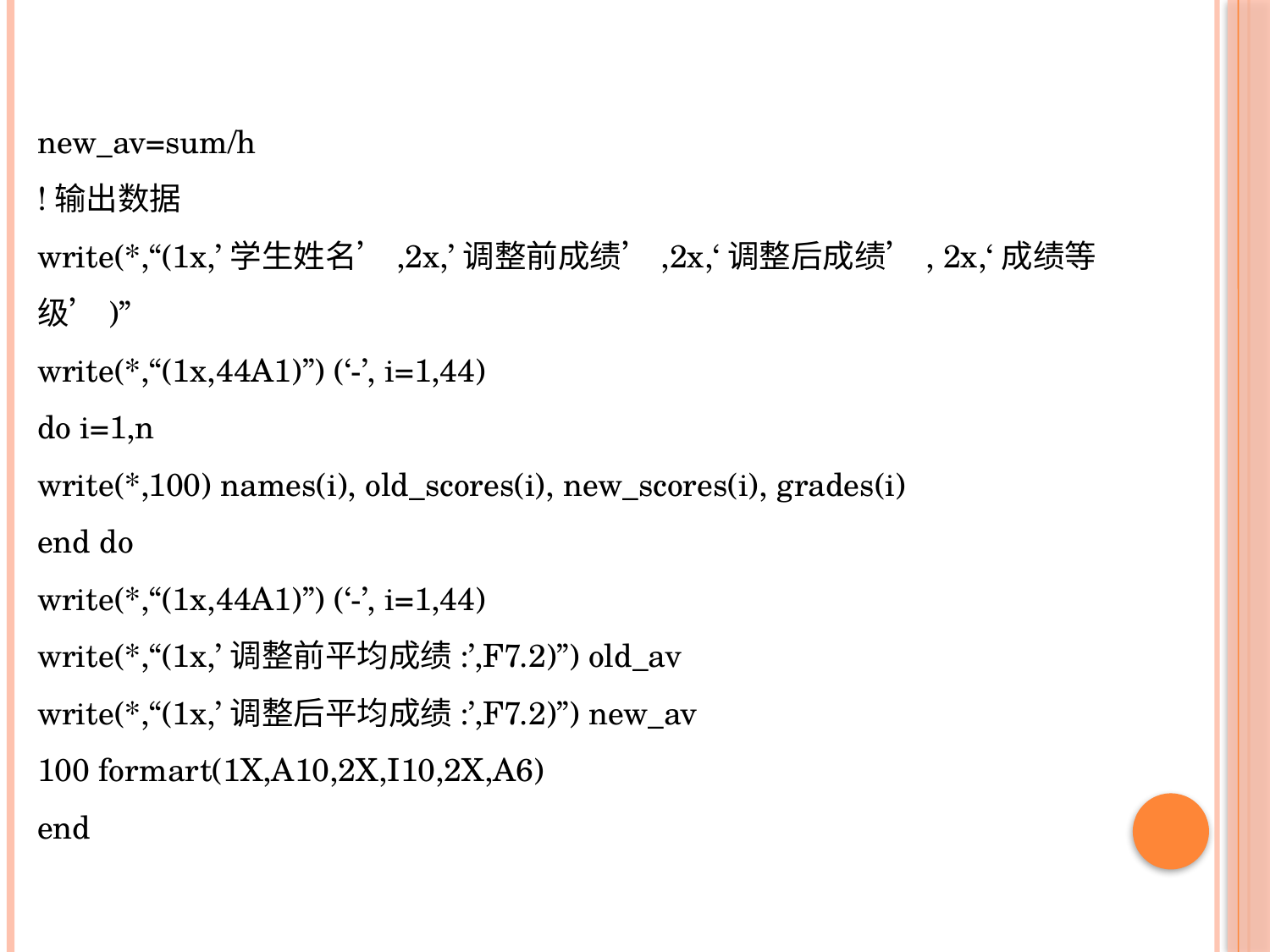

new_av=sum/h
!输出数据
write(*,“(1x,’学生姓名’,2x,’调整前成绩’,2x,‘调整后成绩’, 2x,‘成绩等级’)”
write(*,“(1x,44A1)”) (‘-’, i=1,44)
do i=1,n
write(*,100) names(i), old_scores(i), new_scores(i), grades(i)
end do
write(*,“(1x,44A1)”) (‘-’, i=1,44)
write(*,“(1x,’调整前平均成绩:’,F7.2)”) old_av
write(*,“(1x,’调整后平均成绩:’,F7.2)”) new_av
100 formart(1X,A10,2X,I10,2X,A6)
end